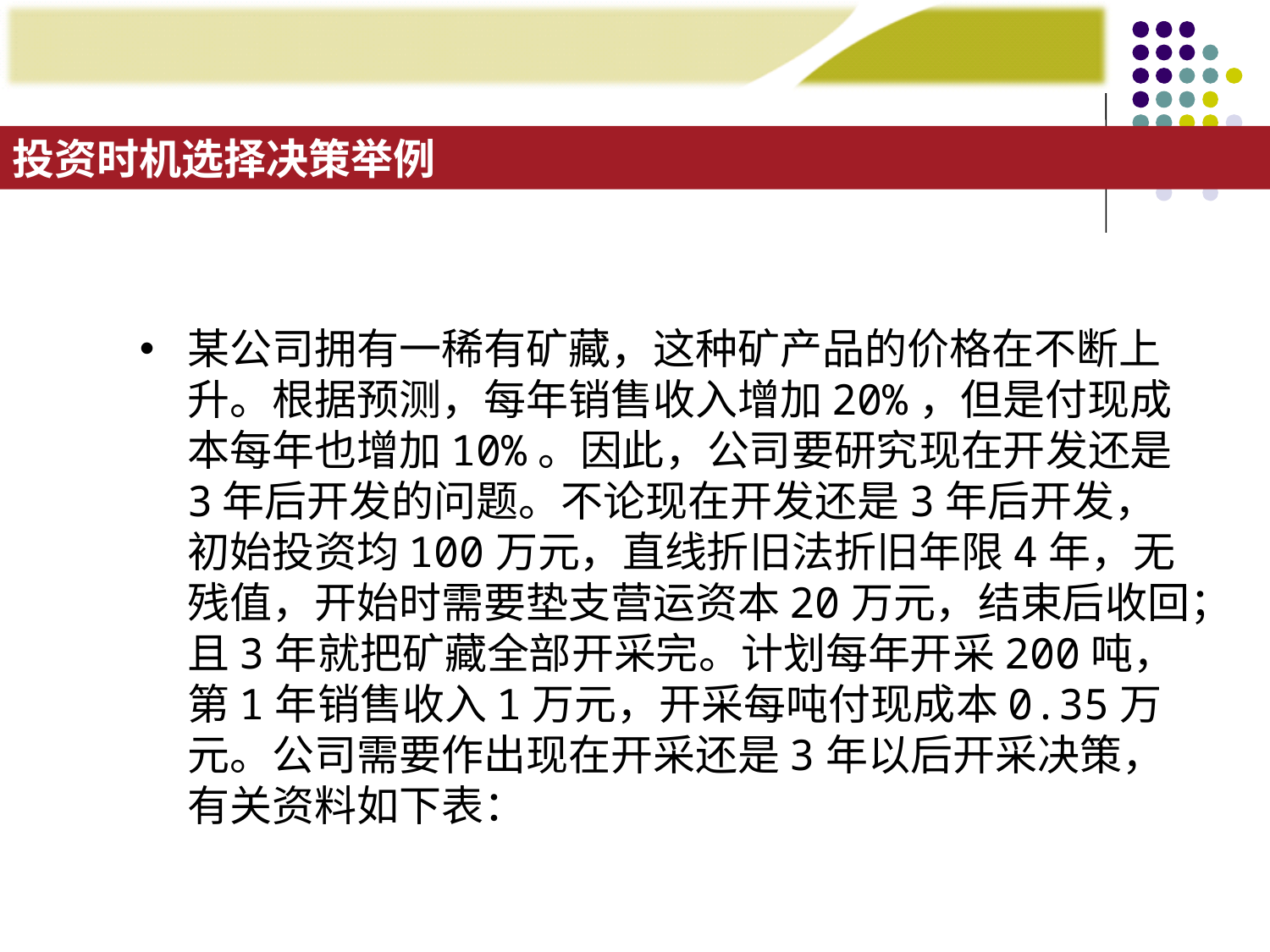

投资时机选择决策举例
某公司拥有一稀有矿藏，这种矿产品的价格在不断上升。根据预测，每年销售收入增加20%，但是付现成本每年也增加10%。因此，公司要研究现在开发还是3年后开发的问题。不论现在开发还是3年后开发，初始投资均100万元，直线折旧法折旧年限4年，无残值，开始时需要垫支营运资本20万元，结束后收回；且3年就把矿藏全部开采完。计划每年开采200吨，第1年销售收入1万元，开采每吨付现成本0.35万元。公司需要作出现在开采还是3年以后开采决策，有关资料如下表：